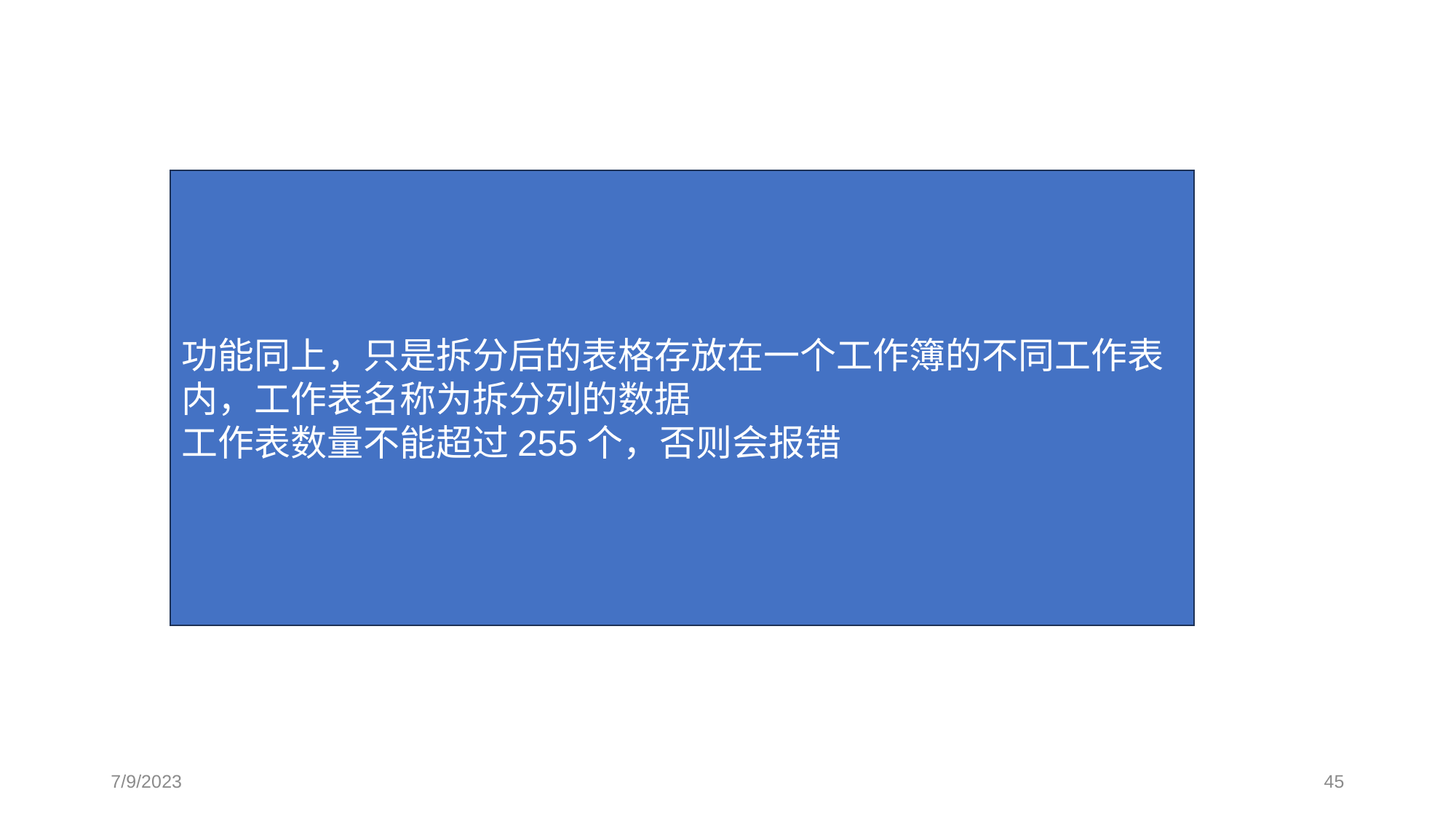

功能同上，只是拆分后的表格存放在一个工作簿的不同工作表内，工作表名称为拆分列的数据
工作表数量不能超过255个，否则会报错
7/9/2023

45